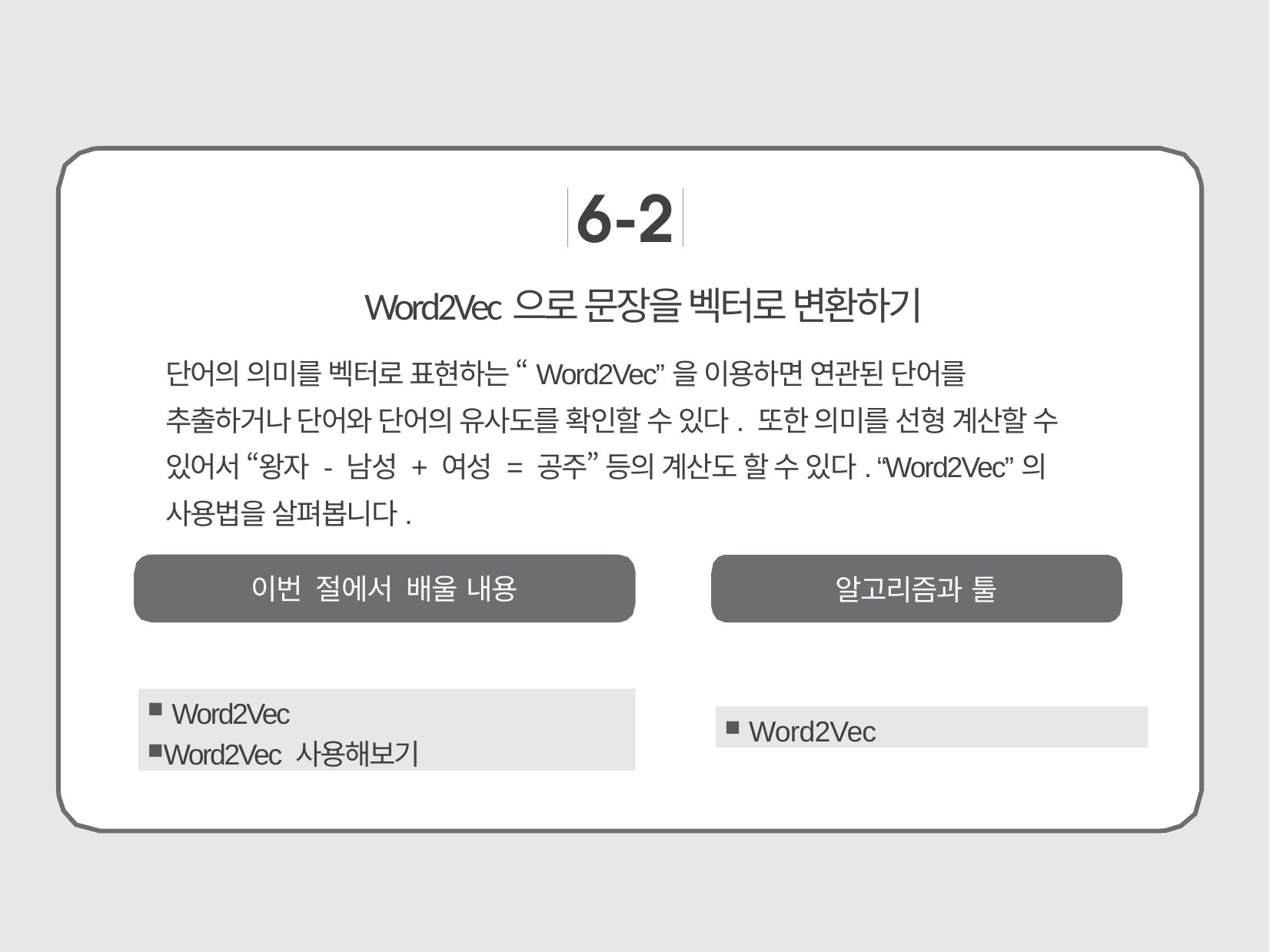

6-2

# Word2Vec으로 문장을 벡터로 변환하기

단어의 의미를 벡터로 표현하는 “Word2Vec”을 이용하면 연관된 단어를 추출하거나 단어와 단어의 유사도를 확인할 수 있다. 또한 의미를 선형 계산할 수 있어서 “왕자 - 남성 + 여성 = 공주” 등의 계산도 할 수 있다. “Word2Vec”의 사용법을 살펴봅니다.
이번  절에서  배울 내용
알고리즘과 툴
 Word2Vec
Word2Vec 사용해보기
 Word2Vec